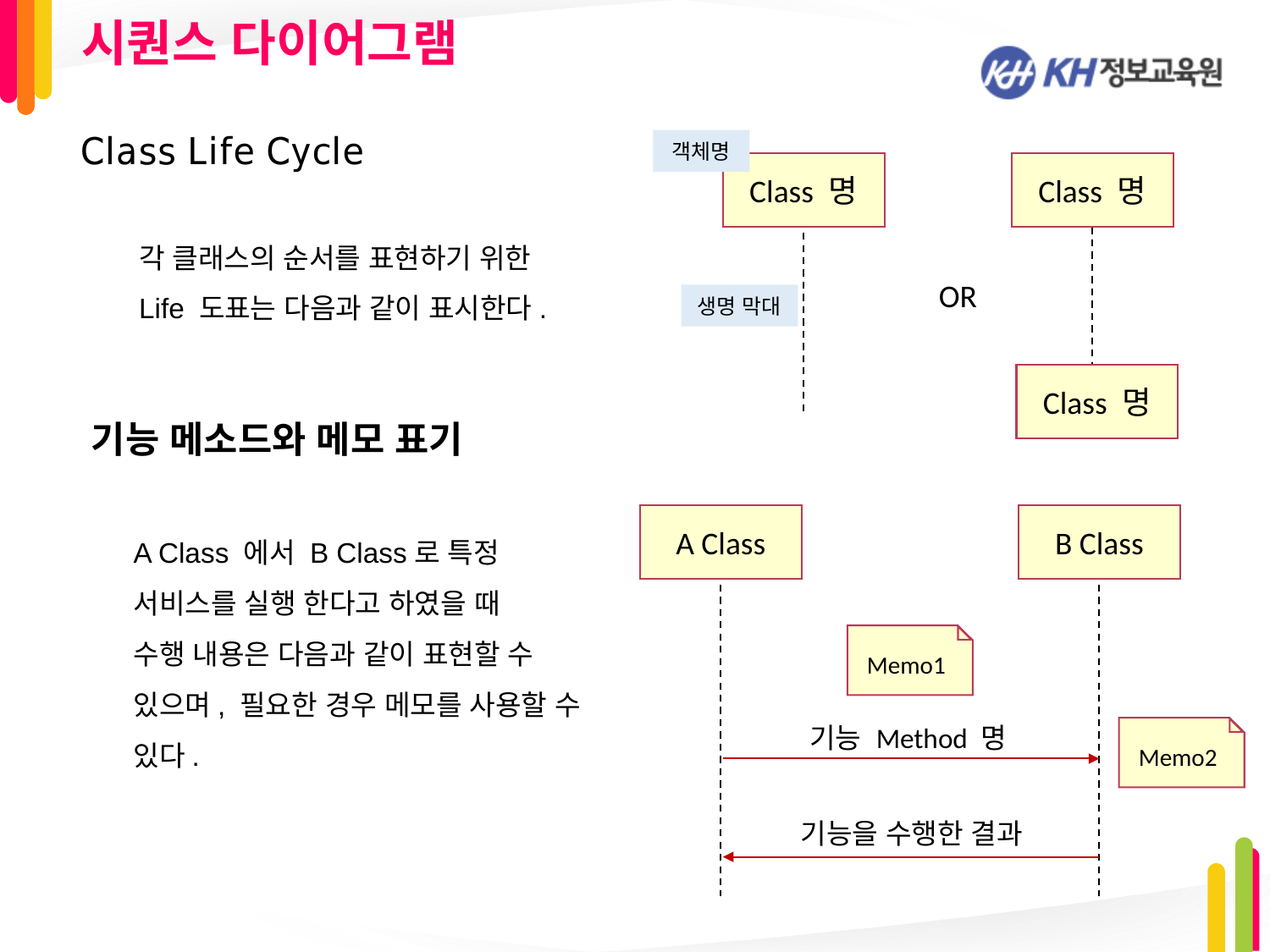

# 시퀀스 다이어그램
Class Life Cycle
객체명
Class 명
Class 명
각 클래스의 순서를 표현하기 위한
Life 도표는 다음과 같이 표시한다.
OR
생명 막대
Class 명
기능 메소드와 메모 표기
A Class 에서 B Class로 특정 서비스를 실행 한다고 하였을 때
수행 내용은 다음과 같이 표현할 수 있으며, 필요한 경우 메모를 사용할 수 있다.
A Class
B Class
Memo1

기능 Method 명
Memo2

기능을 수행한 결과